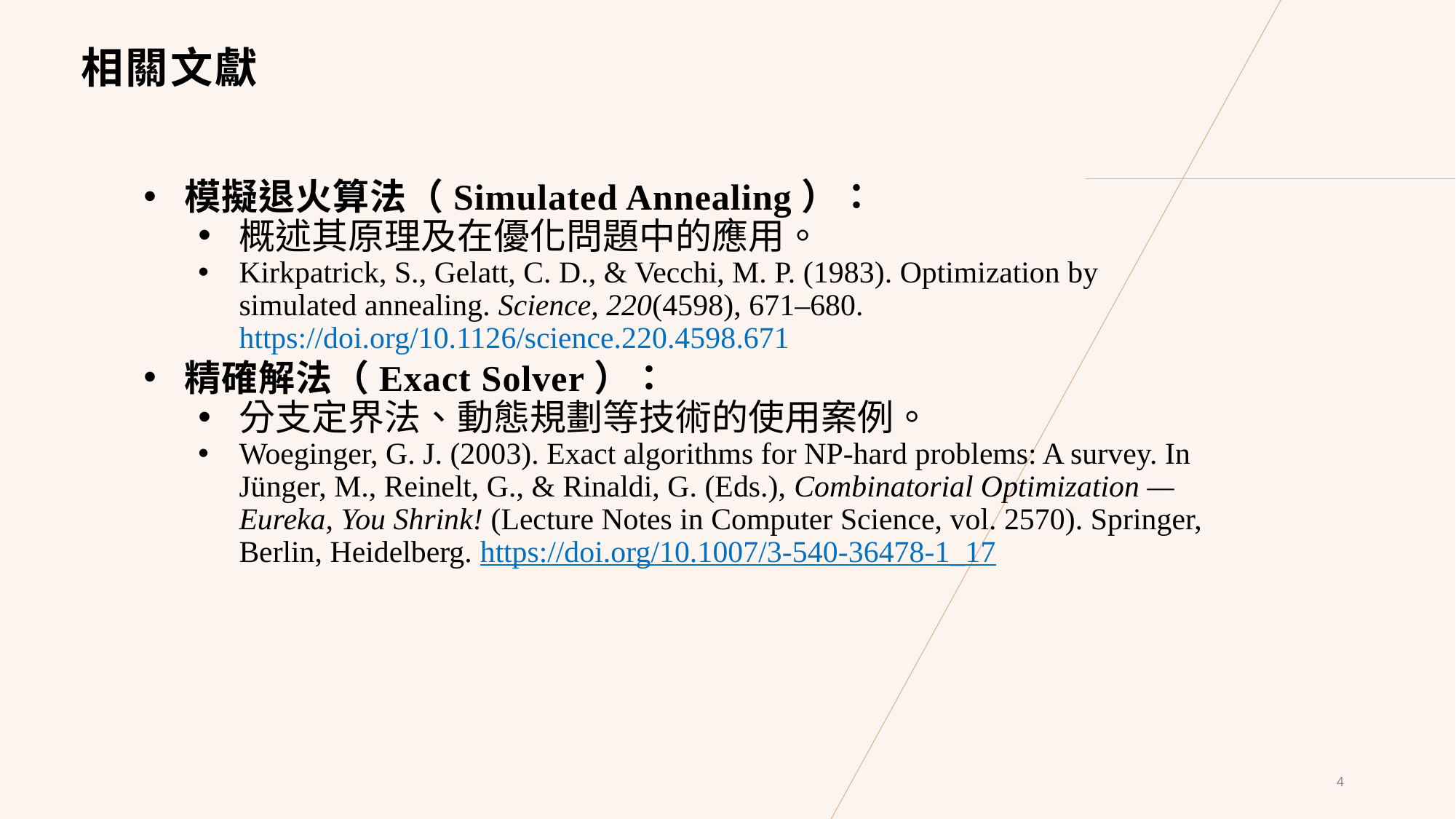

# 相關文獻
模擬退火算法（Simulated Annealing）：
概述其原理及在優化問題中的應用。
Kirkpatrick, S., Gelatt, C. D., & Vecchi, M. P. (1983). Optimization by simulated annealing. Science, 220(4598), 671–680. https://doi.org/10.1126/science.220.4598.671
精確解法（Exact Solver）：
分支定界法、動態規劃等技術的使用案例。
Woeginger, G. J. (2003). Exact algorithms for NP-hard problems: A survey. In Jünger, M., Reinelt, G., & Rinaldi, G. (Eds.), Combinatorial Optimization — Eureka, You Shrink! (Lecture Notes in Computer Science, vol. 2570). Springer, Berlin, Heidelberg. https://doi.org/10.1007/3-540-36478-1_17
4